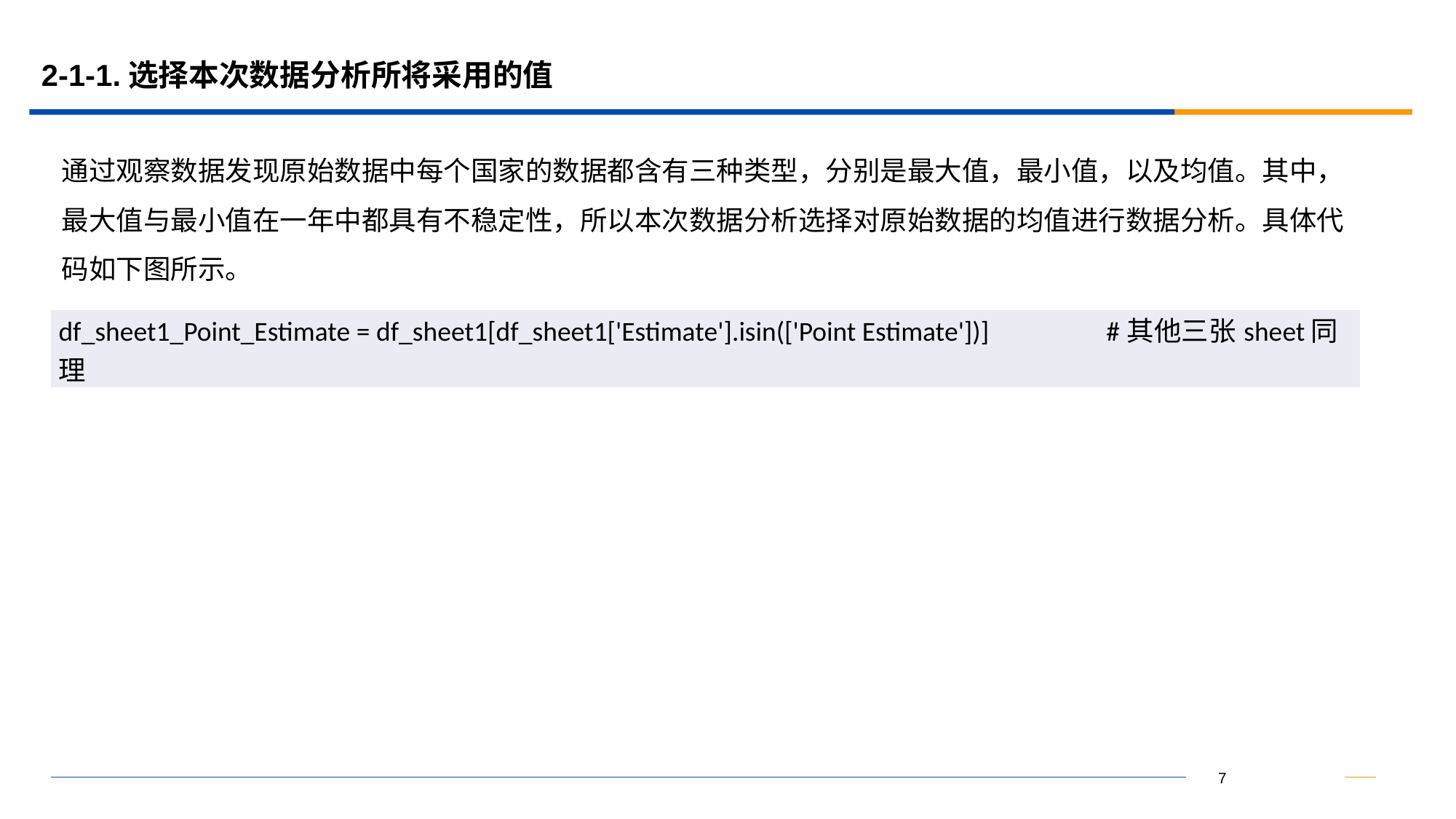

# 2-1-1.选择本次数据分析所将采用的值
通过观察数据发现原始数据中每个国家的数据都含有三种类型，分别是最大值，最小值，以及均值。其中，最大值与最小值在一年中都具有不稳定性，所以本次数据分析选择对原始数据的均值进行数据分析。具体代码如下图所示。

| df\_sheet1\_Point\_Estimate = df\_sheet1[df\_sheet1['Estimate'].isin(['Point Estimate'])] #其他三张sheet同理 |
| --- |